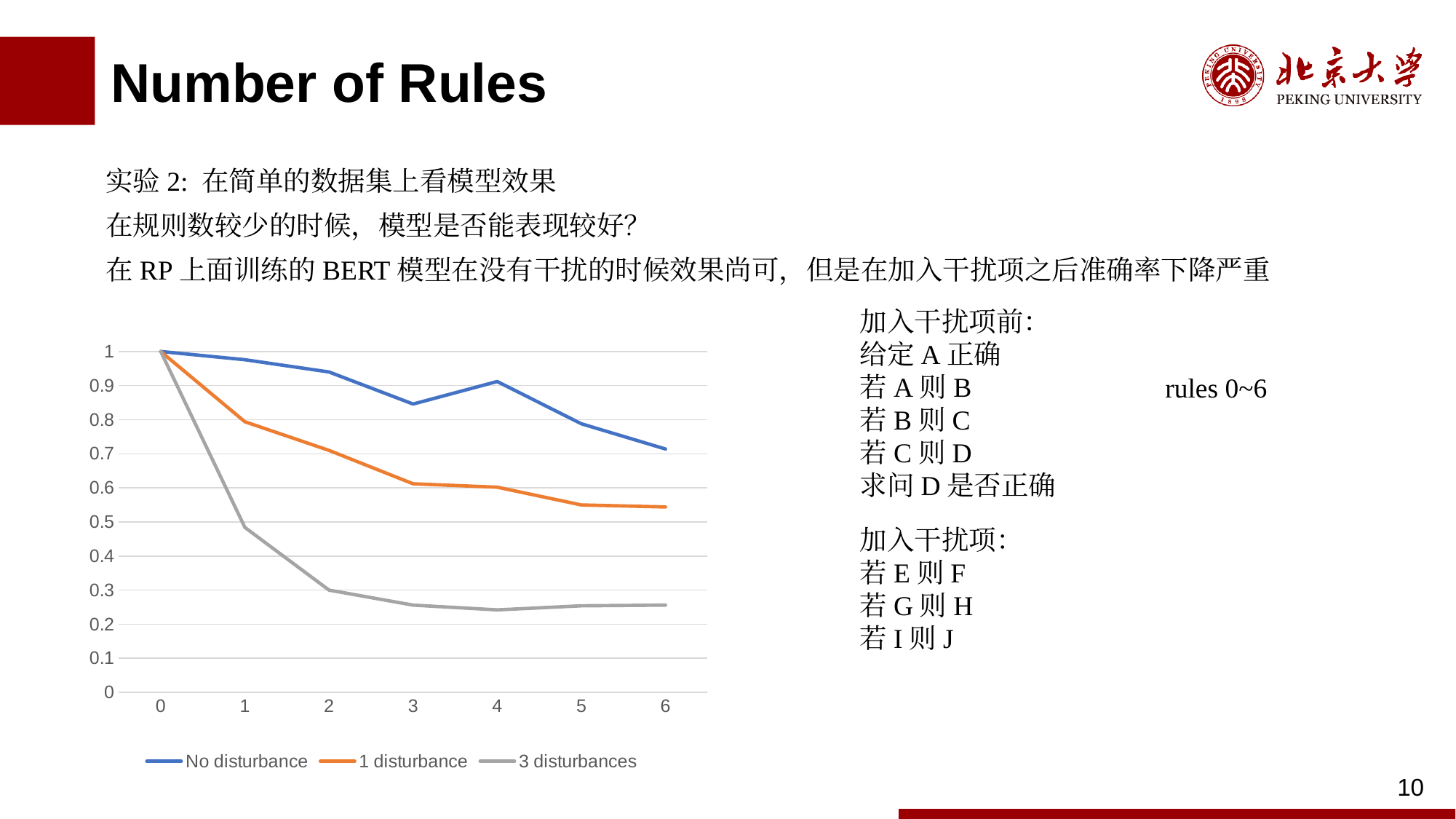

# Number of Rules
实验2: 在简单的数据集上看模型效果
在规则数较少的时候，模型是否能表现较好？
在RP上面训练的BERT模型在没有干扰的时候效果尚可，但是在加入干扰项之后准确率下降严重
加入干扰项前：
给定A正确
若A则B
若B则C
若C则D
求问D是否正确

### Chart

| Category | No disturbance | 1 disturbance | 3 disturbances |
|---|---|---|---|
| 0 | 1.0 | 1.0 | 1.0 |
| 1 | 0.976 | 0.794 | 0.484 |
| 2 | 0.94 | 0.71 | 0.3 |
| 3 | 0.846 | 0.612 | 0.256 |
| 4 | 0.912 | 0.602 | 0.242 |
| 5 | 0.788 | 0.55 | 0.254 |
| 6 | 0.714 | 0.544 | 0.256 |
rules 0~6
加入干扰项：
若E则F
若G则H
若I则J